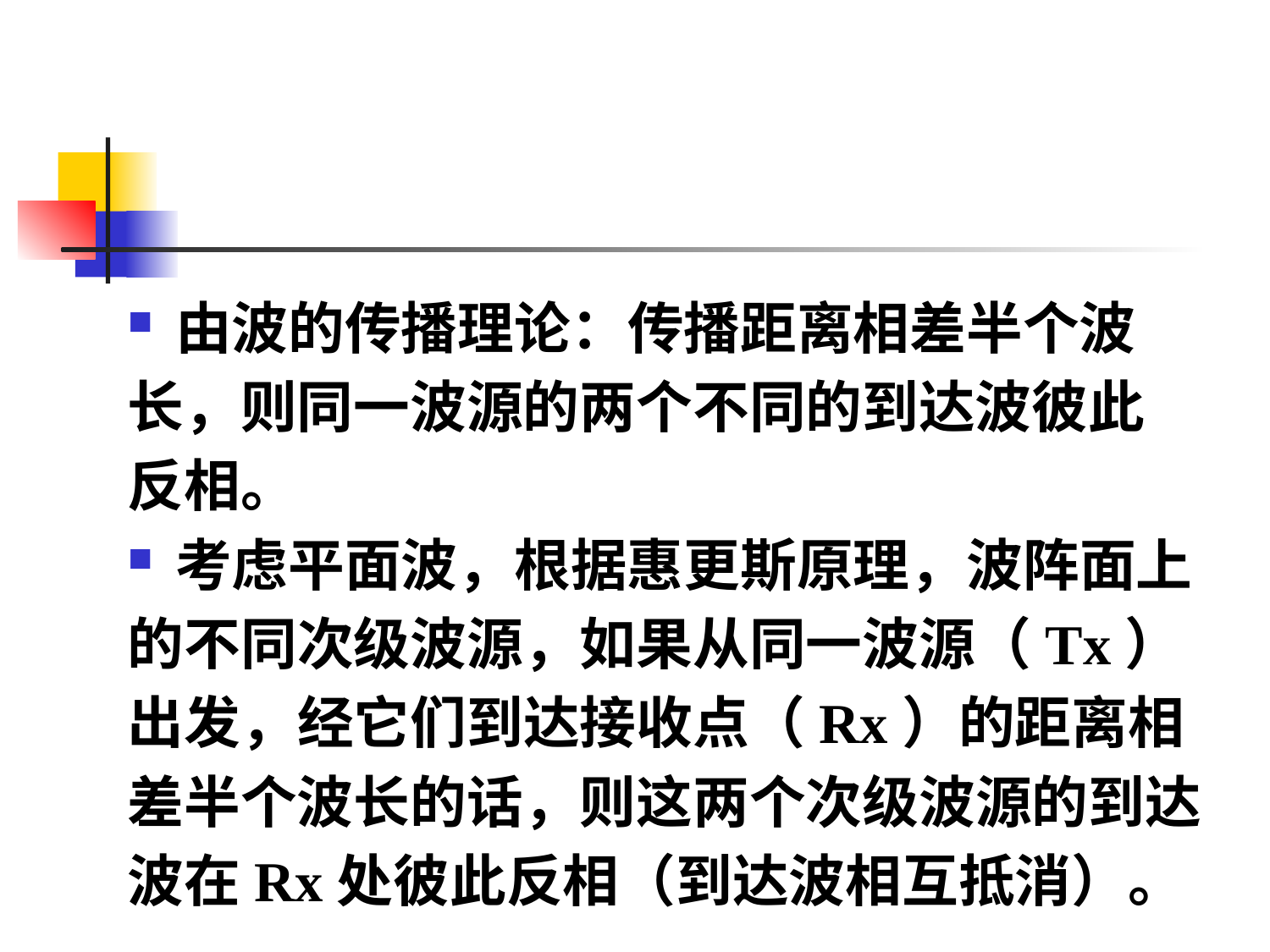

#
由波的传播理论：传播距离相差半个波
长，则同一波源的两个不同的到达波彼此
反相。
考虑平面波，根据惠更斯原理，波阵面上
的不同次级波源，如果从同一波源（Tx）
出发，经它们到达接收点（Rx）的距离相
差半个波长的话，则这两个次级波源的到达
波在Rx处彼此反相（到达波相互抵消）。